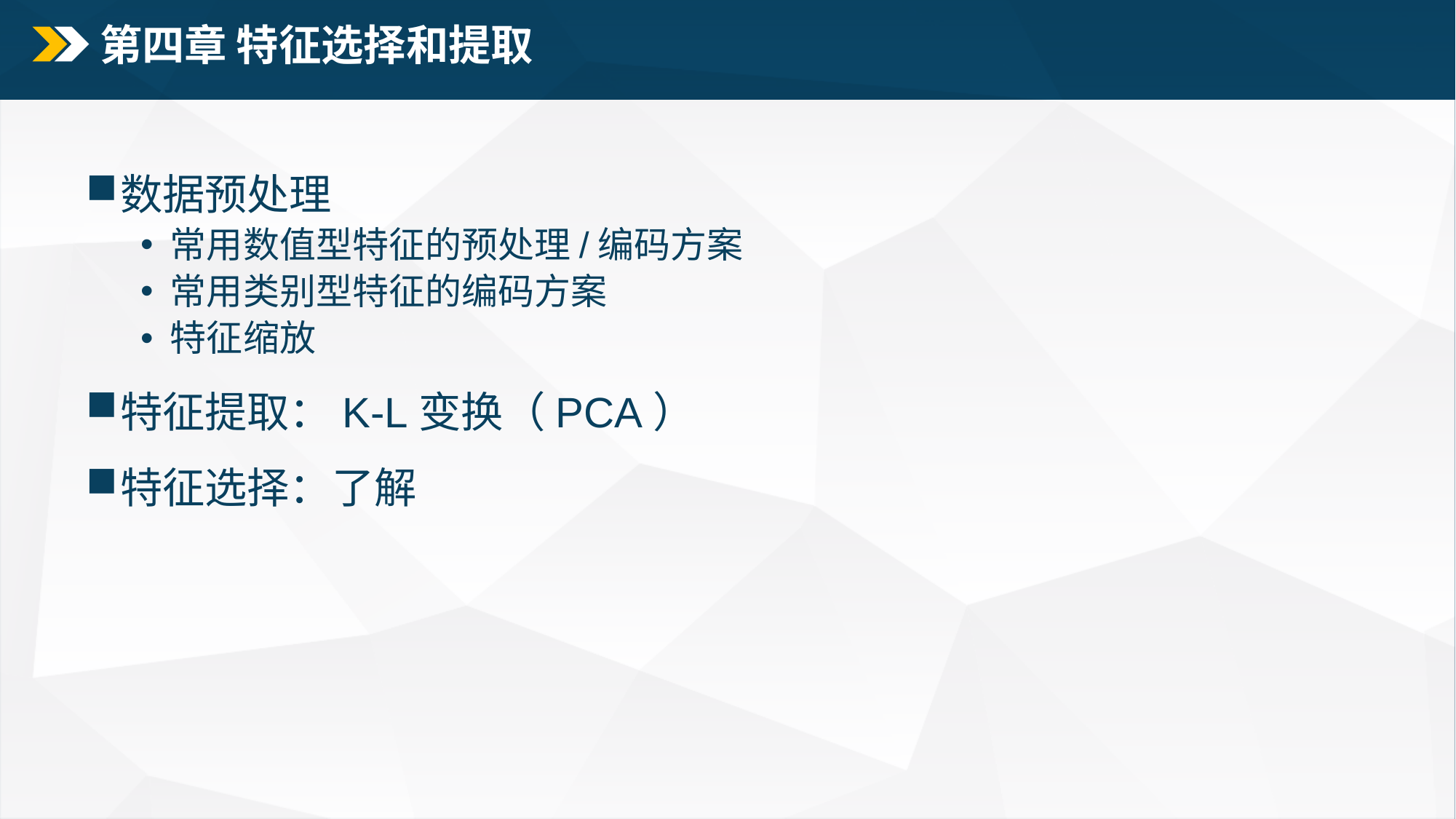

# 第四章 特征选择和提取
数据预处理
 常用数值型特征的预处理/编码方案
 常用类别型特征的编码方案
 特征缩放
特征提取：K-L变换（PCA）
特征选择：了解